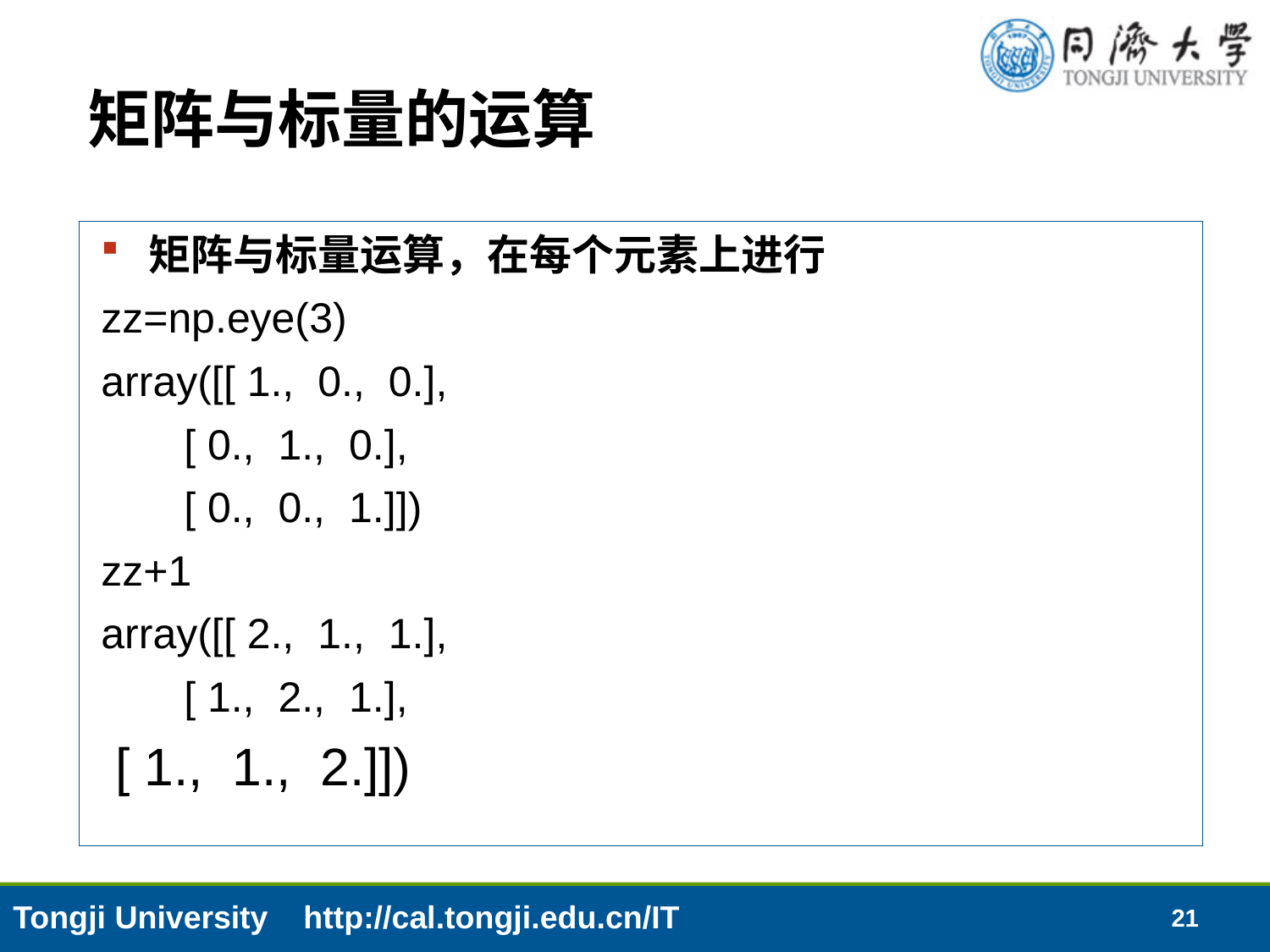

# 矩阵与标量的运算
矩阵与标量运算，在每个元素上进行
zz=np.eye(3)
array([[ 1.,  0.,  0.],
       [ 0.,  1.,  0.],
       [ 0.,  0.,  1.]])
zz+1
array([[ 2.,  1.,  1.],
       [ 1.,  2.,  1.],
 [ 1.,  1.,  2.]])